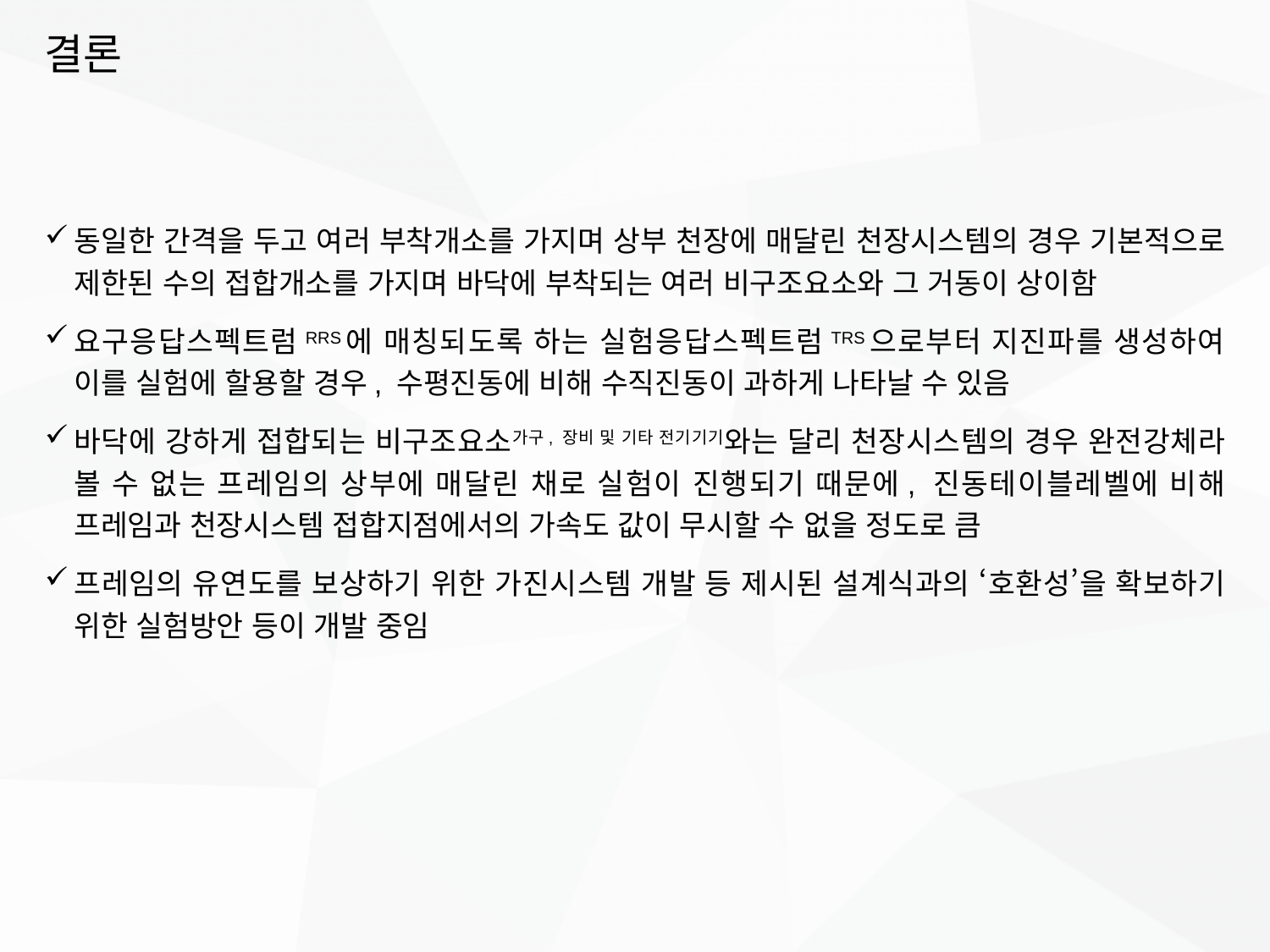

# 결론
동일한 간격을 두고 여러 부착개소를 가지며 상부 천장에 매달린 천장시스템의 경우 기본적으로 제한된 수의 접합개소를 가지며 바닥에 부착되는 여러 비구조요소와 그 거동이 상이함
요구응답스펙트럼RRS에 매칭되도록 하는 실험응답스펙트럼TRS으로부터 지진파를 생성하여 이를 실험에 할용할 경우, 수평진동에 비해 수직진동이 과하게 나타날 수 있음
바닥에 강하게 접합되는 비구조요소가구, 장비 및 기타 전기기기와는 달리 천장시스템의 경우 완전강체라 볼 수 없는 프레임의 상부에 매달린 채로 실험이 진행되기 때문에, 진동테이블레벨에 비해 프레임과 천장시스템 접합지점에서의 가속도 값이 무시할 수 없을 정도로 큼
프레임의 유연도를 보상하기 위한 가진시스템 개발 등 제시된 설계식과의 ‘호환성’을 확보하기 위한 실험방안 등이 개발 중임